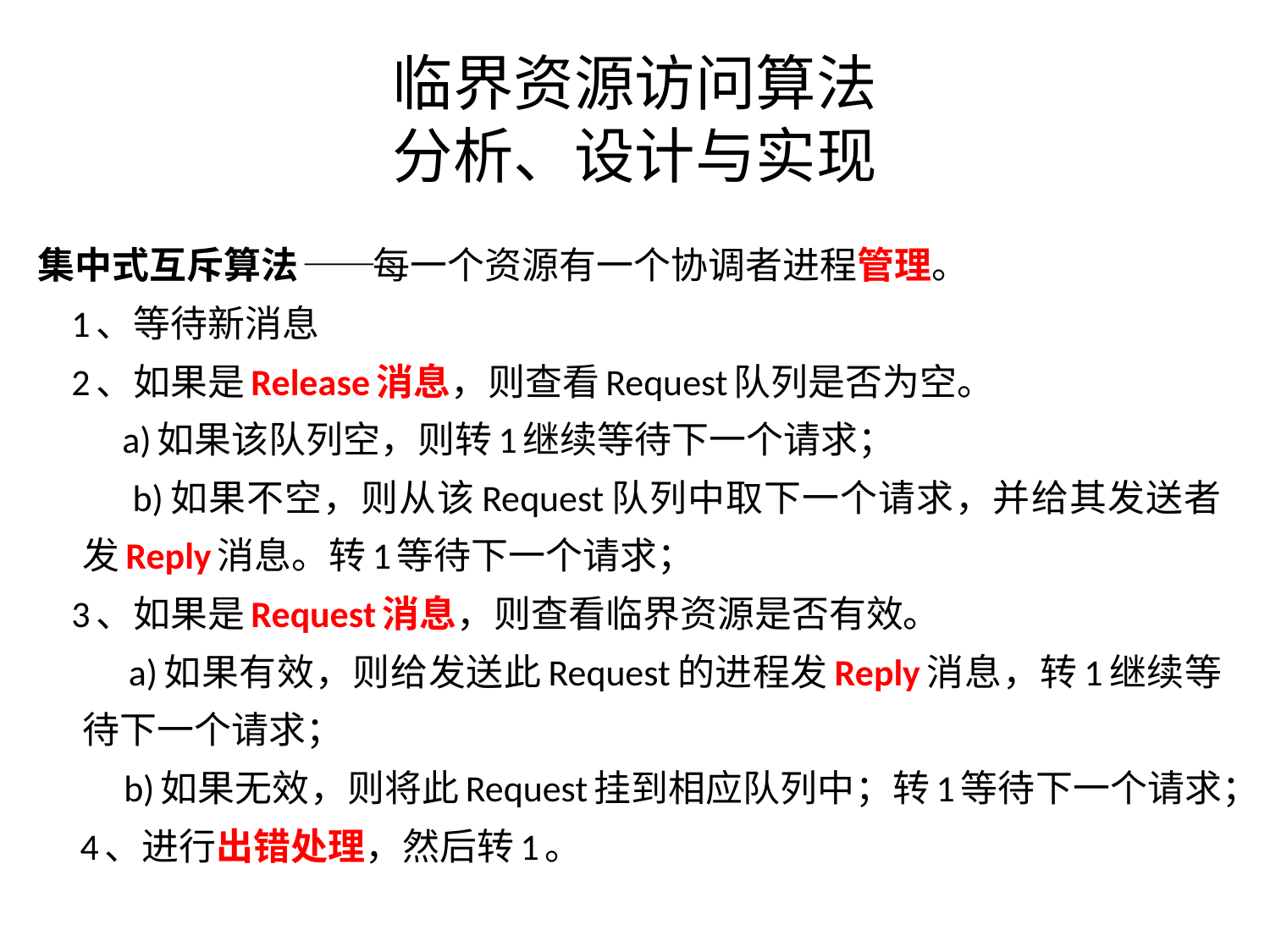

# 临界资源访问算法 分析、设计与实现
集中式互斥算法——每一个资源有一个协调者进程管理。
    1、等待新消息
    2、如果是Release消息，则查看Request队列是否为空。
          a)如果该队列空，则转1继续等待下一个请求；
          b)如果不空，则从该Request队列中取下一个请求，并给其发送者发Reply消息。转1等待下一个请求；
    3、如果是Request消息，则查看临界资源是否有效。
          a)如果有效，则给发送此Request的进程发Reply消息，转1继续等待下一个请求；
          b)如果无效，则将此Request挂到相应队列中；转1等待下一个请求；
     4、进行出错处理，然后转1。